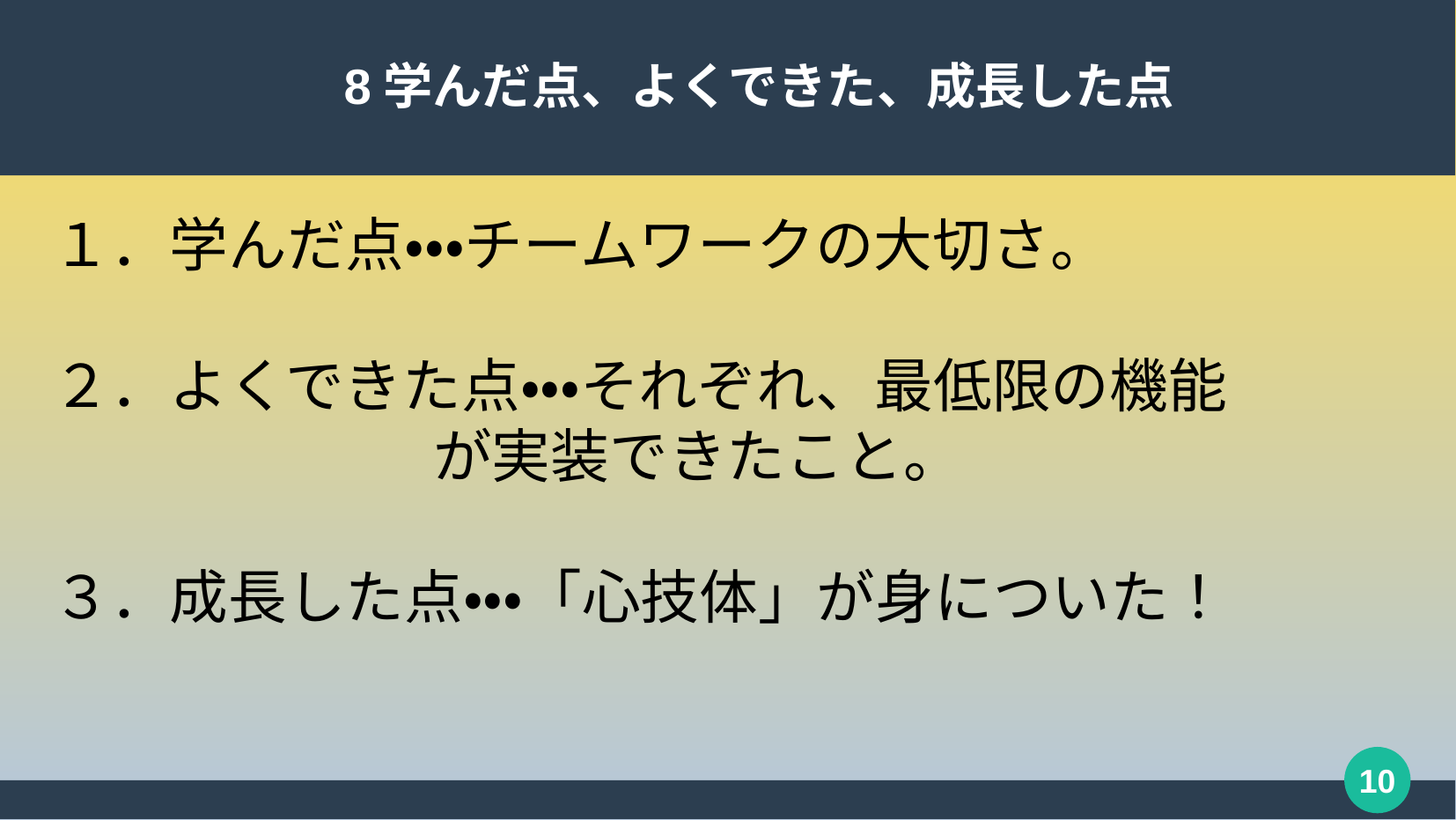

# 8学んだ点、よくできた、成長した点
１．学んだ点・・・チームワークの大切さ。

２．よくできた点・・・それぞれ、最低限の機能                                           が実装できたこと。

３．成長した点・・・「心技体」が身についた！